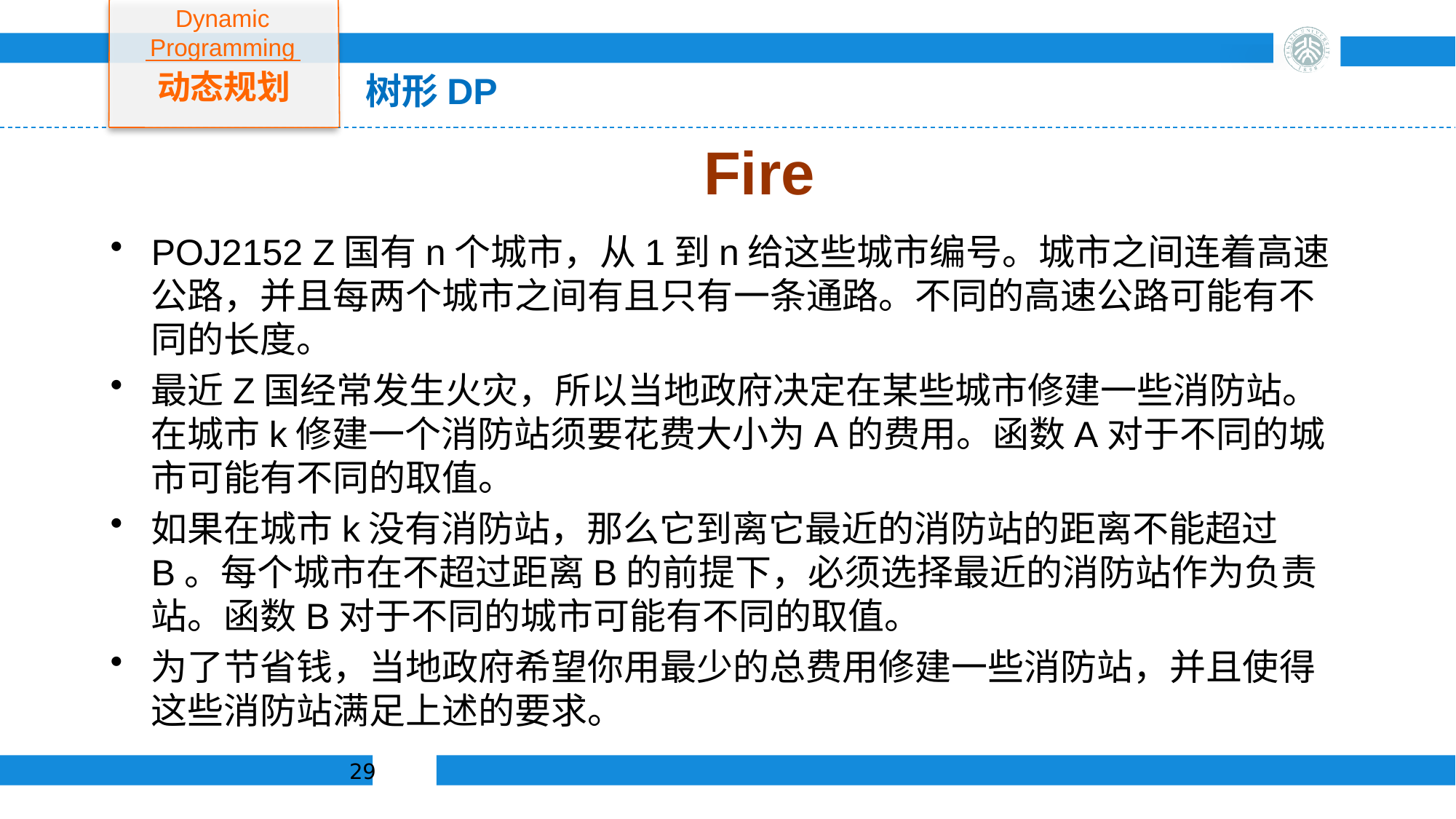

Dynamic Programming
动态规划
树形DP
# Fire
POJ2152 Z国有n个城市，从1到n给这些城市编号。城市之间连着高速公路，并且每两个城市之间有且只有一条通路。不同的高速公路可能有不同的长度。
最近Z国经常发生火灾，所以当地政府决定在某些城市修建一些消防站。在城市k修建一个消防站须要花费大小为A的费用。函数A对于不同的城市可能有不同的取值。
如果在城市k没有消防站，那么它到离它最近的消防站的距离不能超过B。每个城市在不超过距离B的前提下，必须选择最近的消防站作为负责站。函数B对于不同的城市可能有不同的取值。
为了节省钱，当地政府希望你用最少的总费用修建一些消防站，并且使得这些消防站满足上述的要求。